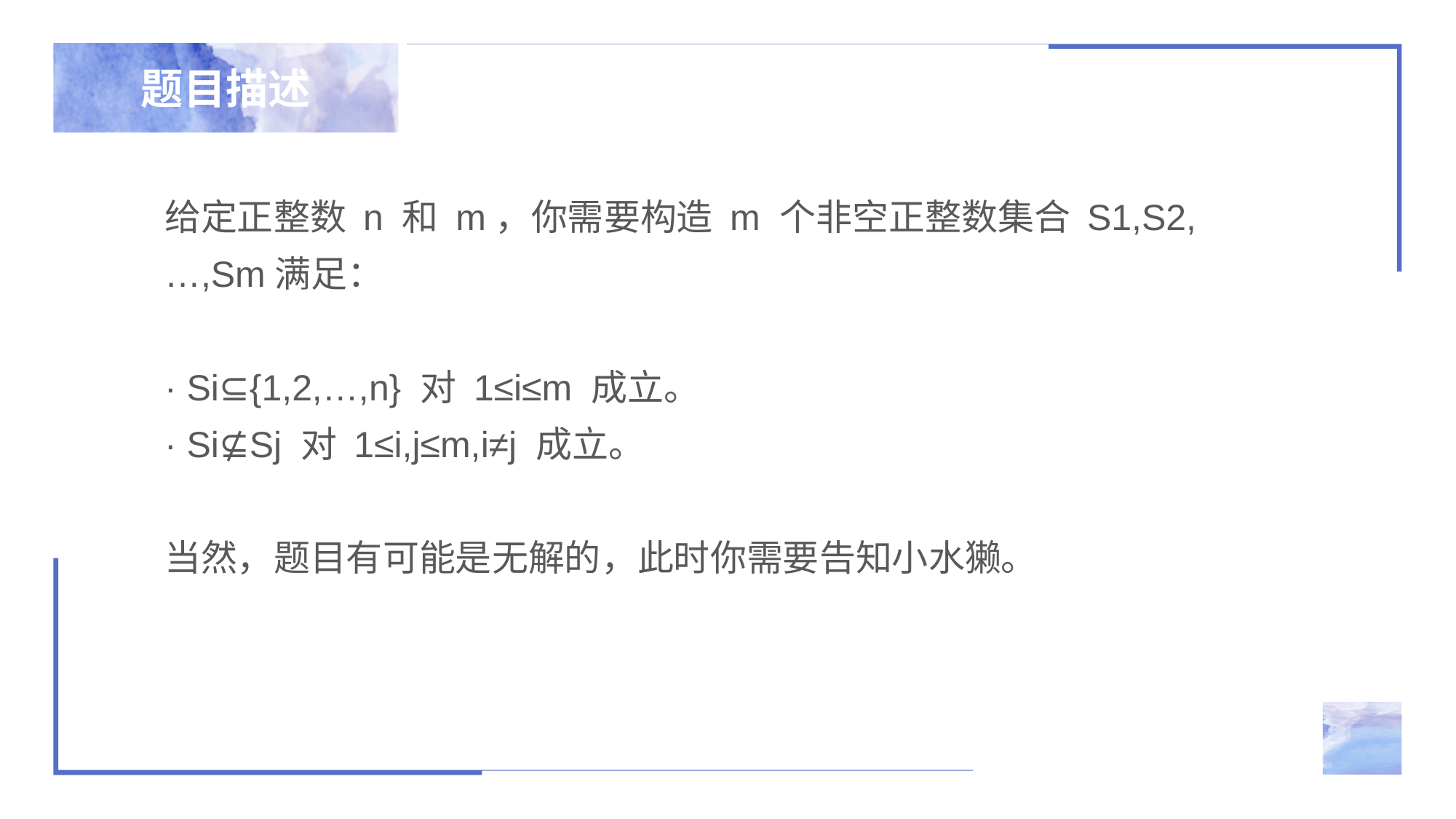

题目描述

给定正整数 n 和 m，你需要构造 m 个非空正整数集合 S1,S2,…,Sm满足：

· Si⊆{1,2,…,n} 对 1≤i≤m 成立。
· Si⊈Sj 对 1≤i,j≤m,i≠j 成立。

当然，题目有可能是无解的，此时你需要告知小水獭。